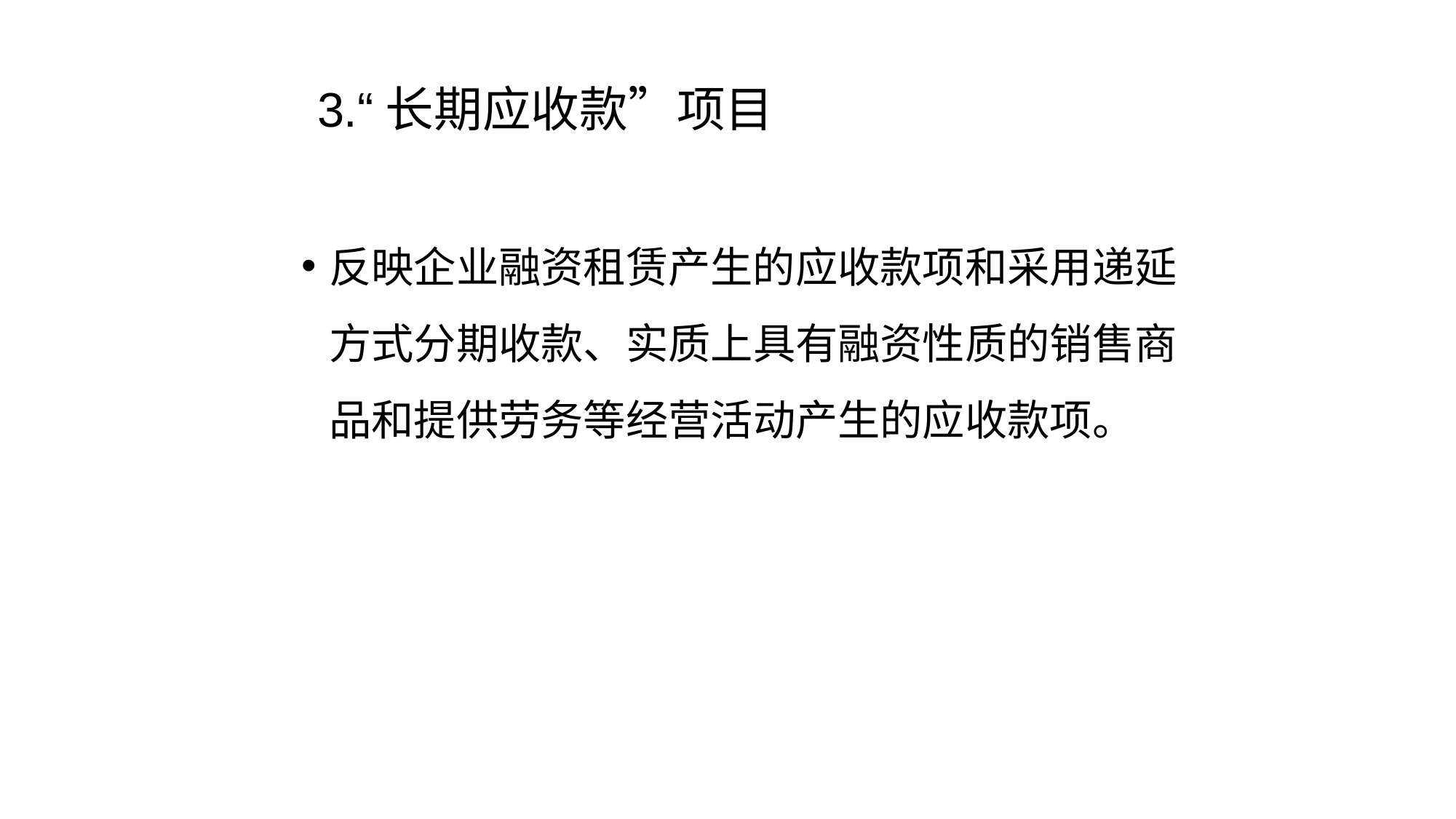

# 3.“长期应收款”项目
反映企业融资租赁产生的应收款项和采用递延方式分期收款、实质上具有融资性质的销售商品和提供劳务等经营活动产生的应收款项。